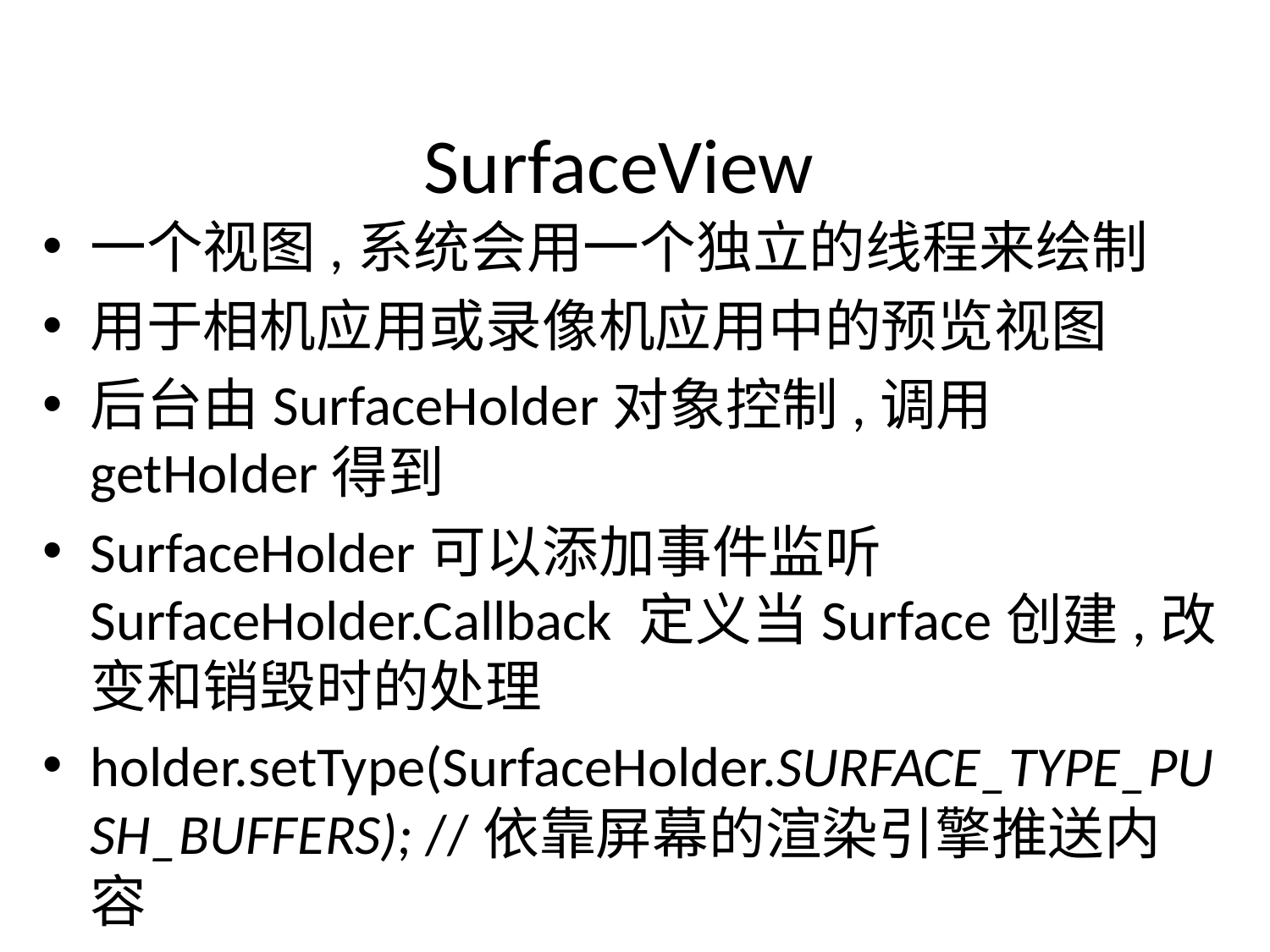

# SurfaceView
一个视图,系统会用一个独立的线程来绘制
用于相机应用或录像机应用中的预览视图
后台由SurfaceHolder对象控制,调用getHolder得到
SurfaceHolder可以添加事件监听SurfaceHolder.Callback 定义当Surface创建,改变和销毁时的处理
holder.setType(SurfaceHolder.SURFACE_TYPE_PUSH_BUFFERS); //依靠屏幕的渲染引擎推送内容